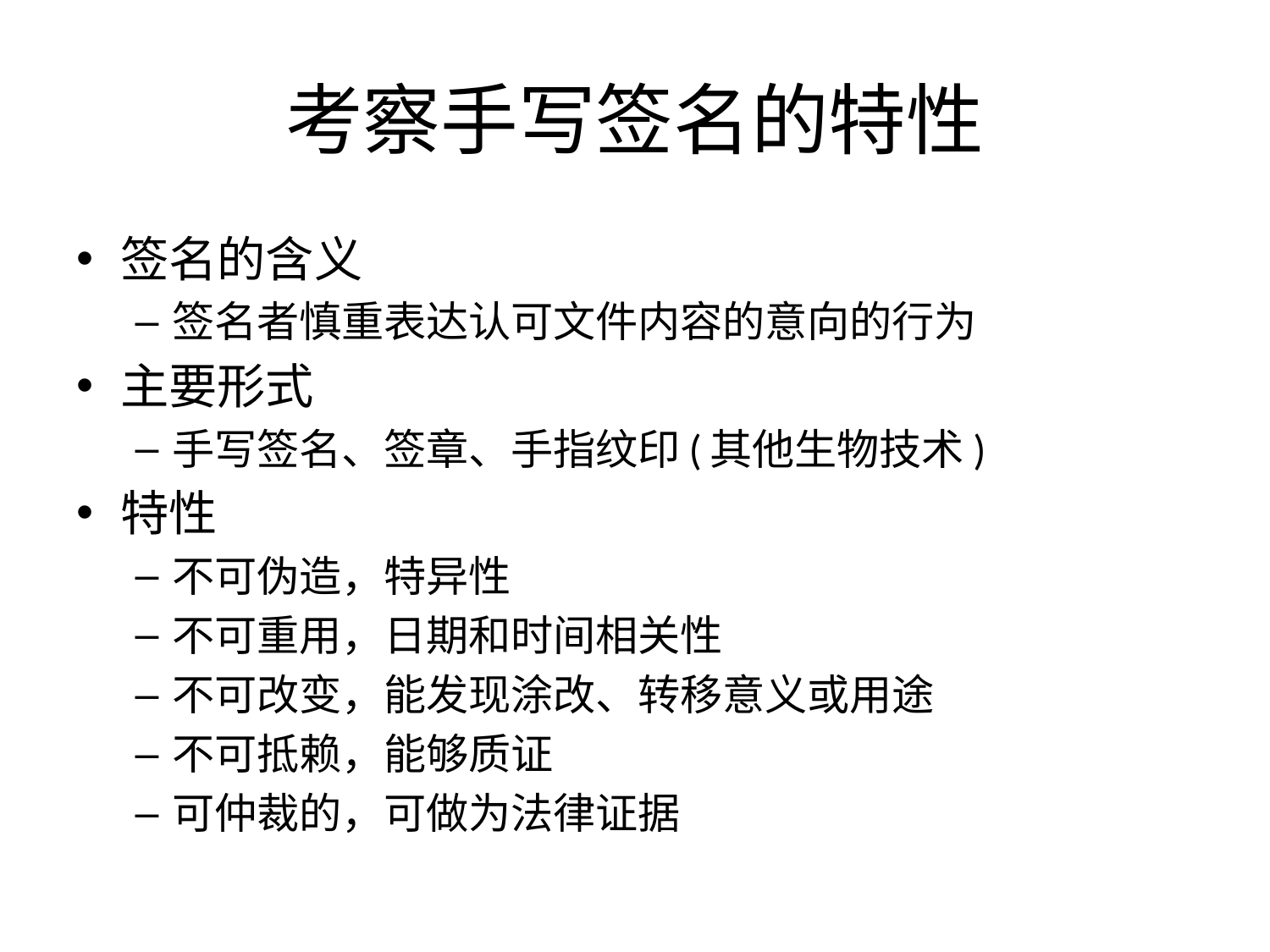

# 考察手写签名的特性
签名的含义
签名者慎重表达认可文件内容的意向的行为
主要形式
手写签名、签章、手指纹印(其他生物技术)
特性
不可伪造，特异性
不可重用，日期和时间相关性
不可改变，能发现涂改、转移意义或用途
不可抵赖，能够质证
可仲裁的，可做为法律证据